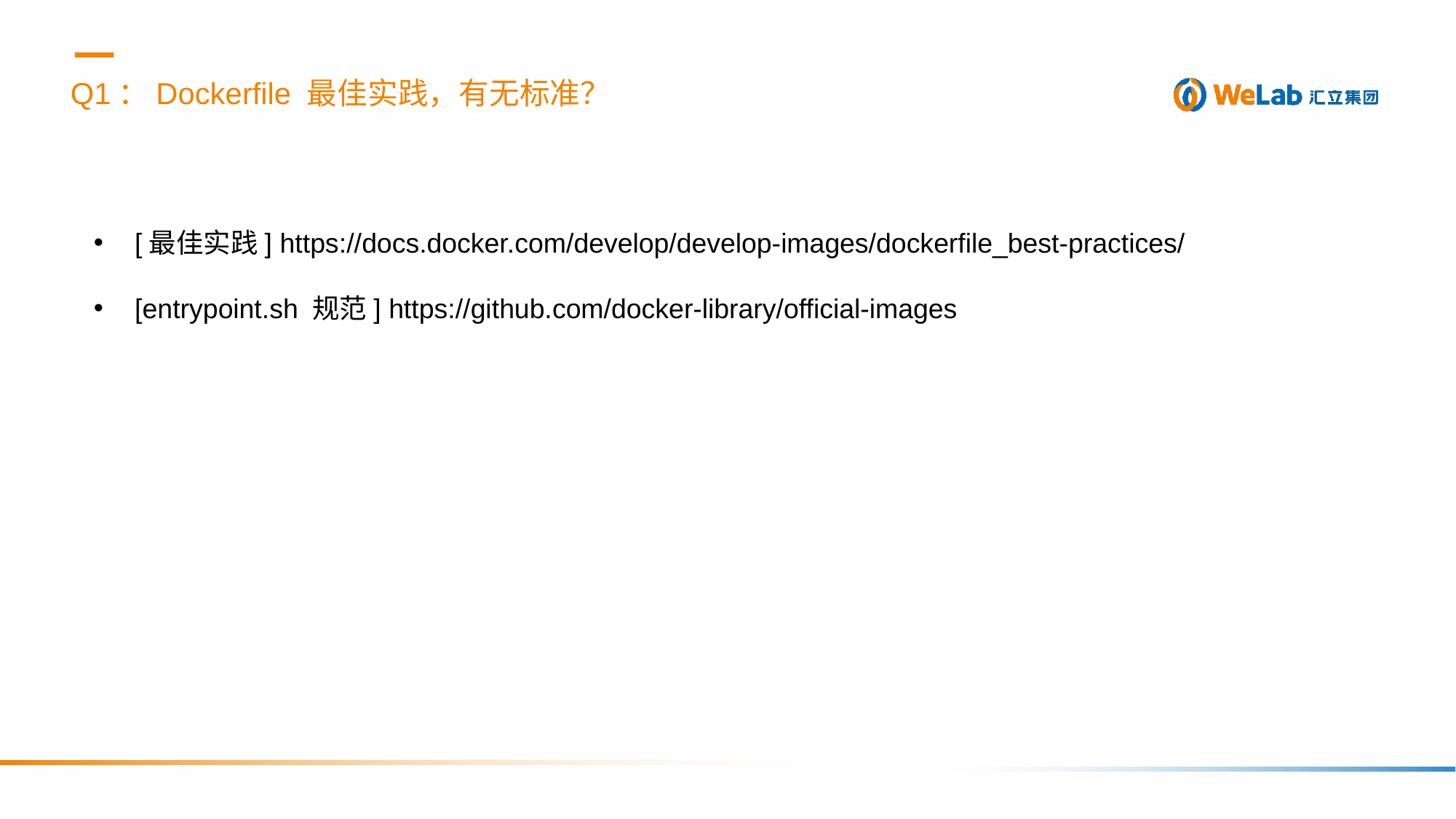

Q1：Dockerfile 最佳实践，有无标准？
[最佳实践] https://docs.docker.com/develop/develop-images/dockerfile_best-practices/

[entrypoint.sh 规范] https://github.com/docker-library/official-images